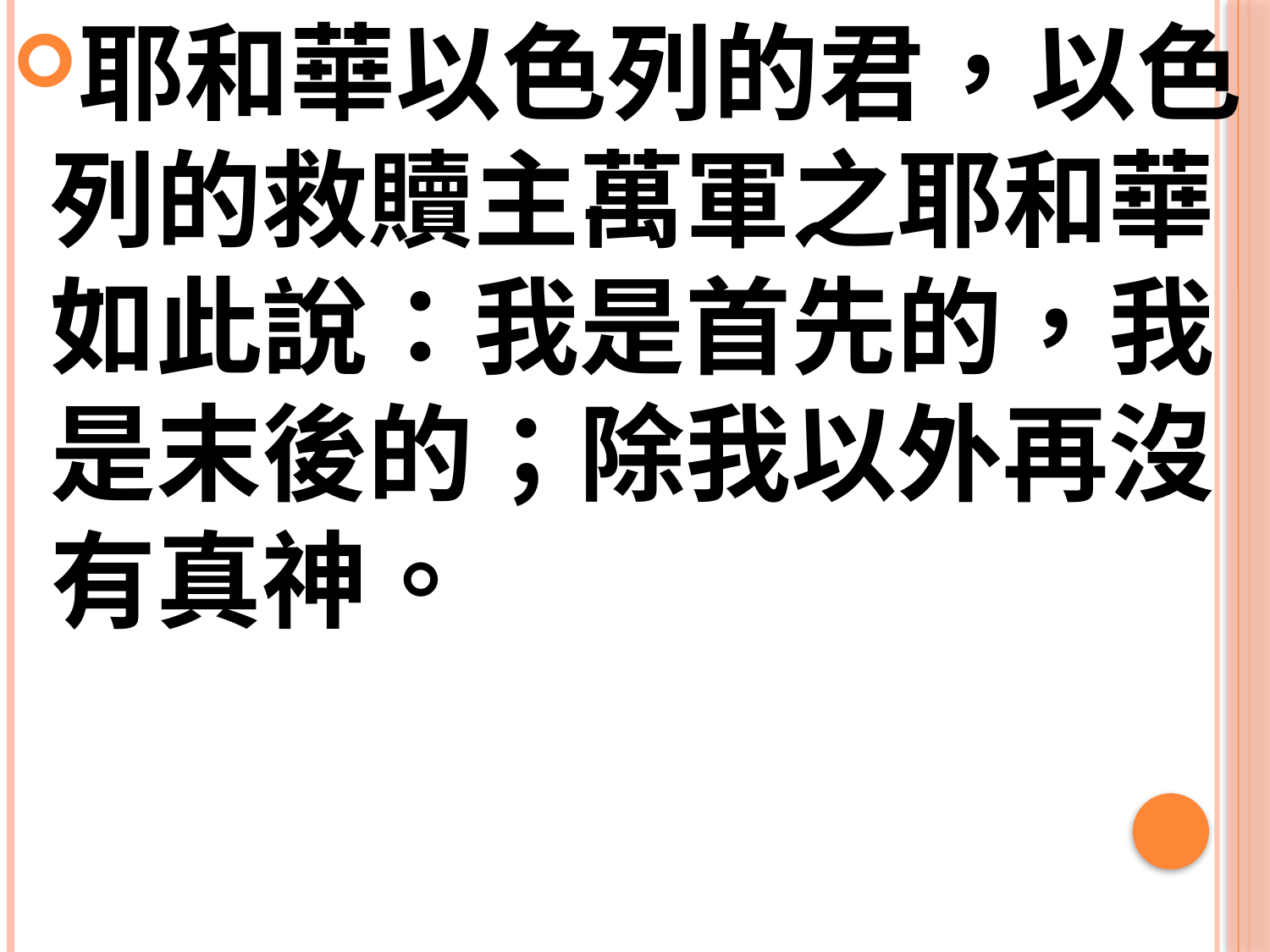

耶和華以色列的君，以色列的救贖主萬軍之耶和華如此說：我是首先的，我是末後的；除我以外再沒有真神。